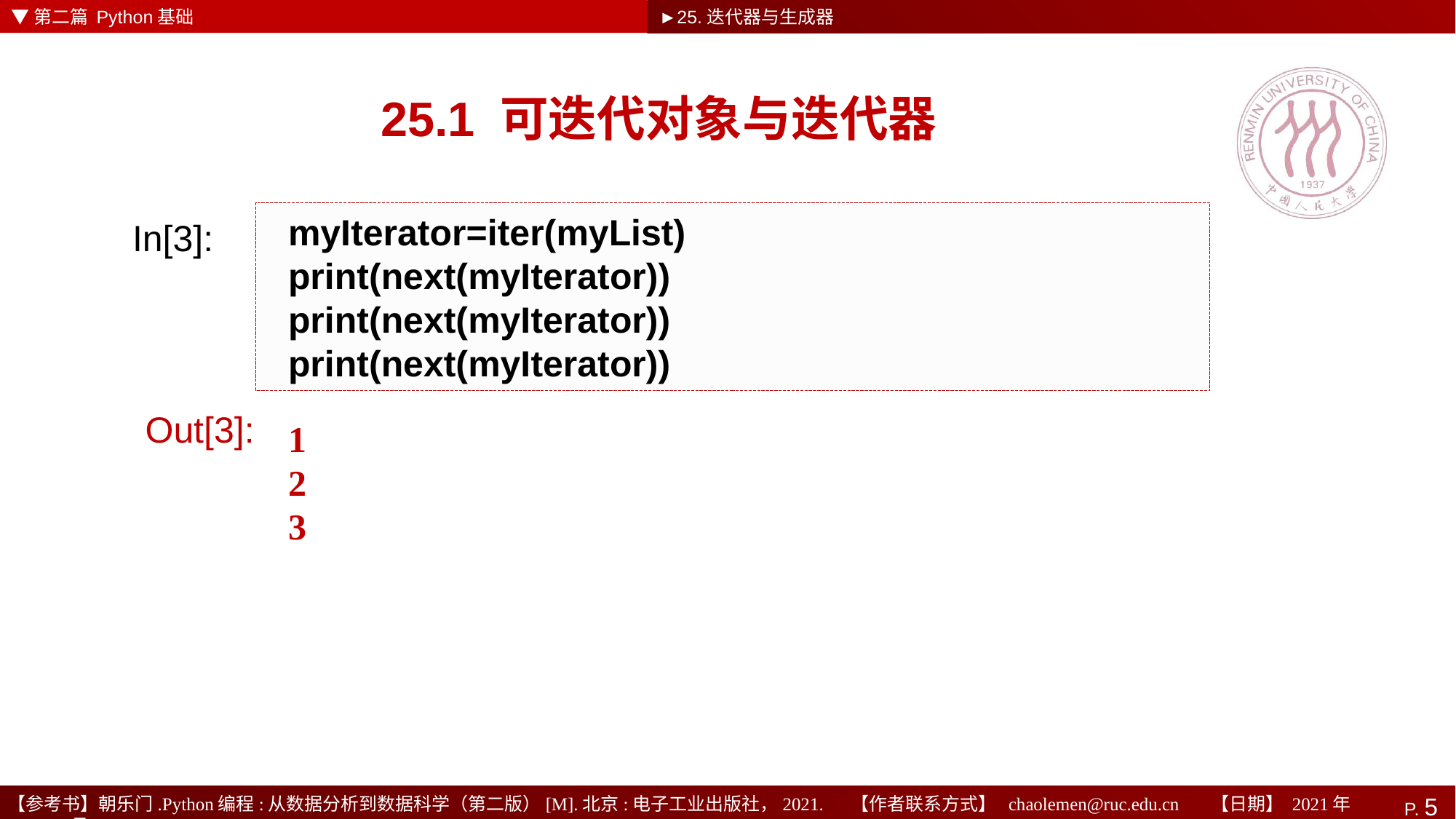

▼第二篇 Python基础
►25.迭代器与生成器
# 25.1 可迭代对象与迭代器
myIterator=iter(myList)
print(next(myIterator))
print(next(myIterator))
print(next(myIterator))
In[3]:
1
2
3
Out[3]: